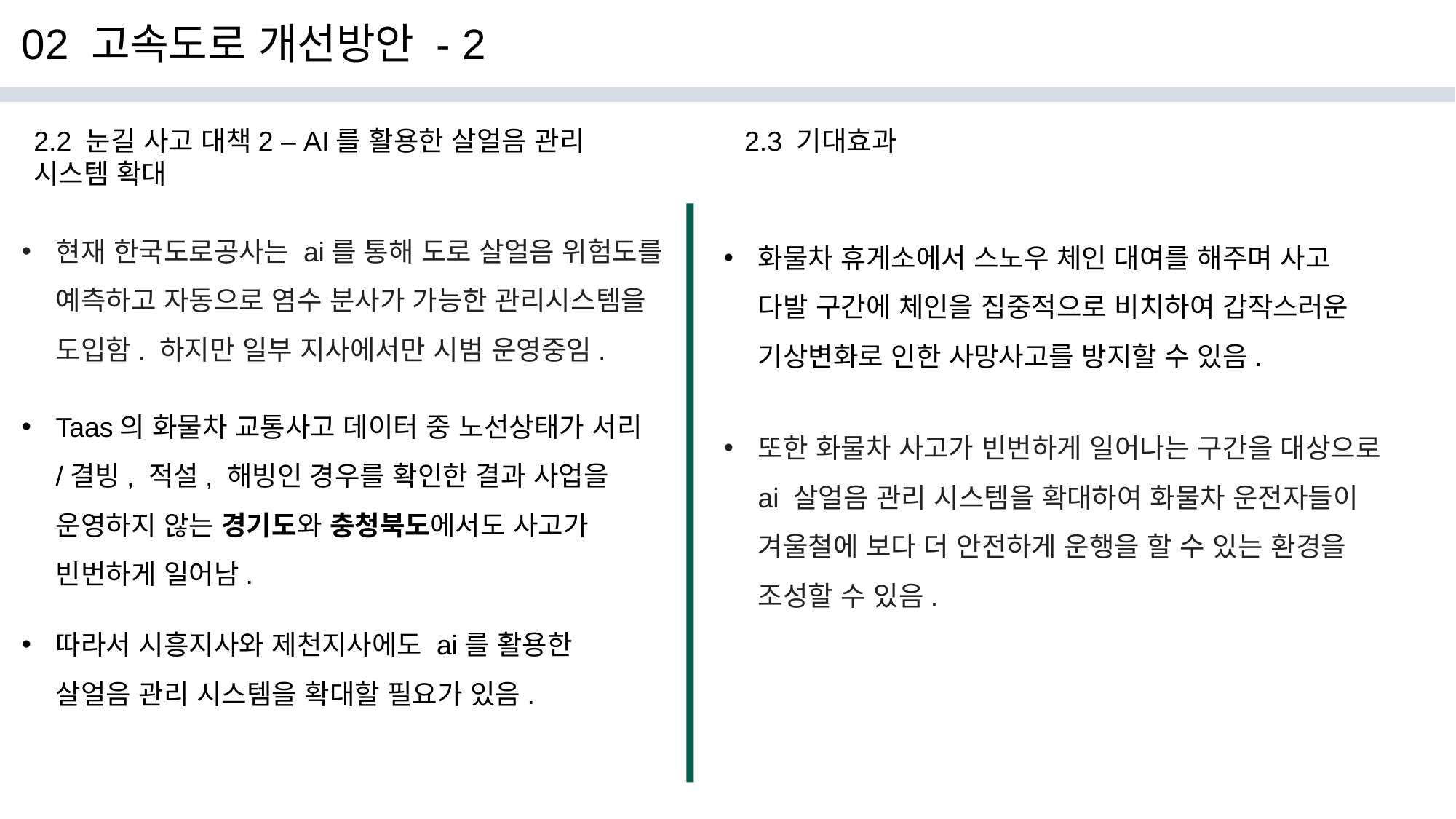

02 고속도로 개선방안 - 2

2.2 눈길 사고 대책2 – AI를 활용한 살얼음 관리 시스템 확대
2.3 기대효과

현재 한국도로공사는 ai를 통해 도로 살얼음 위험도를 예측하고 자동으로 염수 분사가 가능한 관리시스템을 도입함. 하지만 일부 지사에서만 시범 운영중임.
화물차 휴게소에서 스노우 체인 대여를 해주며 사고 다발 구간에 체인을 집중적으로 비치하여 갑작스러운 기상변화로 인한 사망사고를 방지할 수 있음.
Taas의 화물차 교통사고 데이터 중 노선상태가 서리/결빙, 적설, 해빙인 경우를 확인한 결과 사업을 운영하지 않는 경기도와 충청북도에서도 사고가 빈번하게 일어남.
또한 화물차 사고가 빈번하게 일어나는 구간을 대상으로 ai 살얼음 관리 시스템을 확대하여 화물차 운전자들이 겨울철에 보다 더 안전하게 운행을 할 수 있는 환경을 조성할 수 있음.
따라서 시흥지사와 제천지사에도 ai를 활용한 살얼음 관리 시스템을 확대할 필요가 있음.